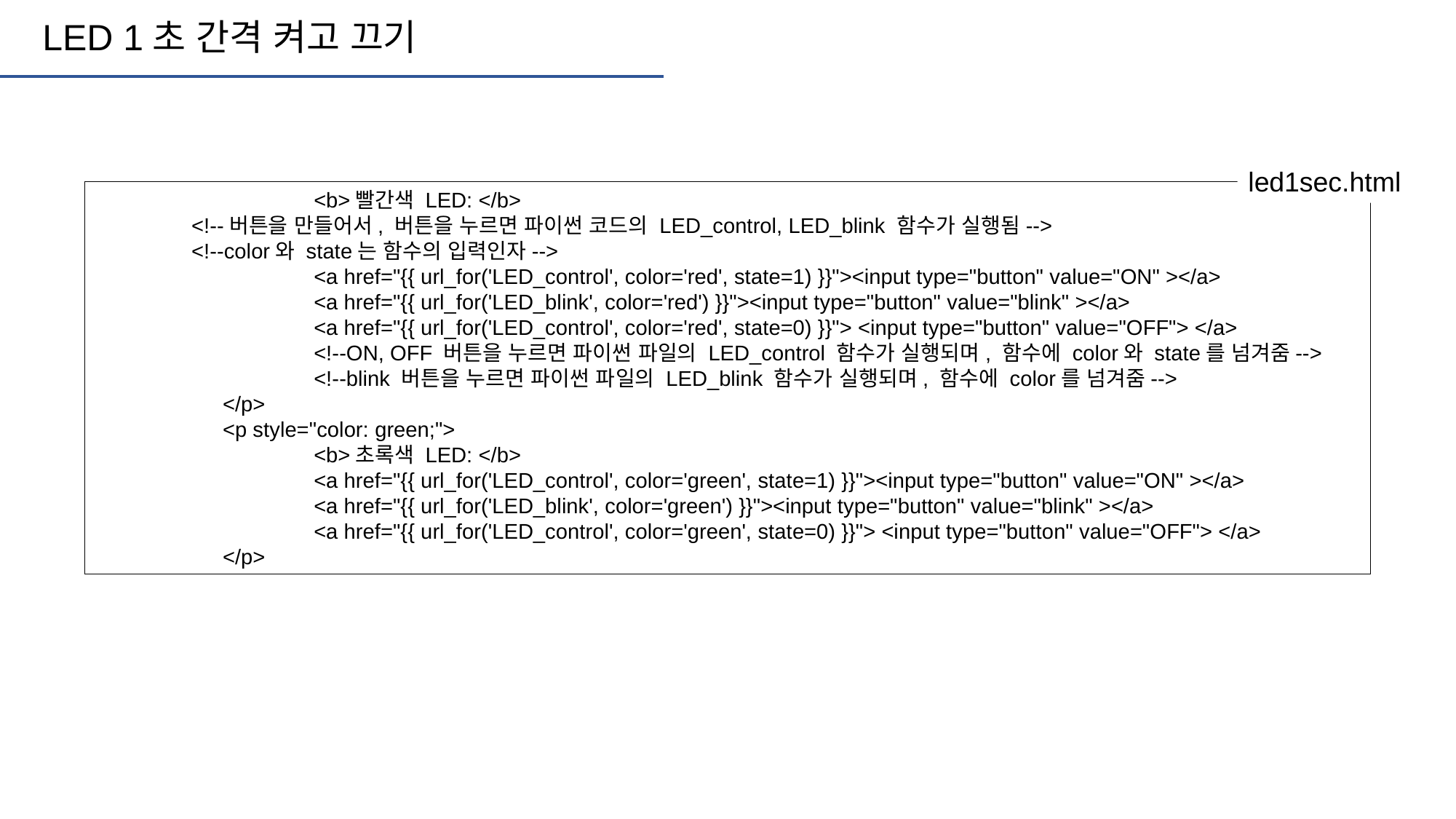

LED 1초 간격 켜고 끄기
led1sec.html
		<b>빨간색 LED: </b>
                <!--버튼을 만들어서, 버튼을 누르면 파이썬 코드의 LED_control, LED_blink 함수가 실행됨-->
                <!--color와 state는 함수의 입력인자-->
		<a href="{{ url_for('LED_control', color='red', state=1) }}"><input type="button" value="ON" ></a>
		<a href="{{ url_for('LED_blink', color='red') }}"><input type="button" value="blink" ></a>
		<a href="{{ url_for('LED_control', color='red', state=0) }}"> <input type="button" value="OFF"> </a>
		<!--ON, OFF 버튼을 누르면 파이썬 파일의 LED_control 함수가 실행되며, 함수에 color와 state를 넘겨줌-->
		<!--blink 버튼을 누르면 파이썬 파일의 LED_blink 함수가 실행되며, 함수에 color를 넘겨줌-->
	   </p>
	   <p style="color: green;">
		<b>초록색 LED: </b>
		<a href="{{ url_for('LED_control', color='green', state=1) }}"><input type="button" value="ON" ></a>
		<a href="{{ url_for('LED_blink', color='green') }}"><input type="button" value="blink" ></a>
		<a href="{{ url_for('LED_control', color='green', state=0) }}"> <input type="button" value="OFF"> </a>
	   </p>